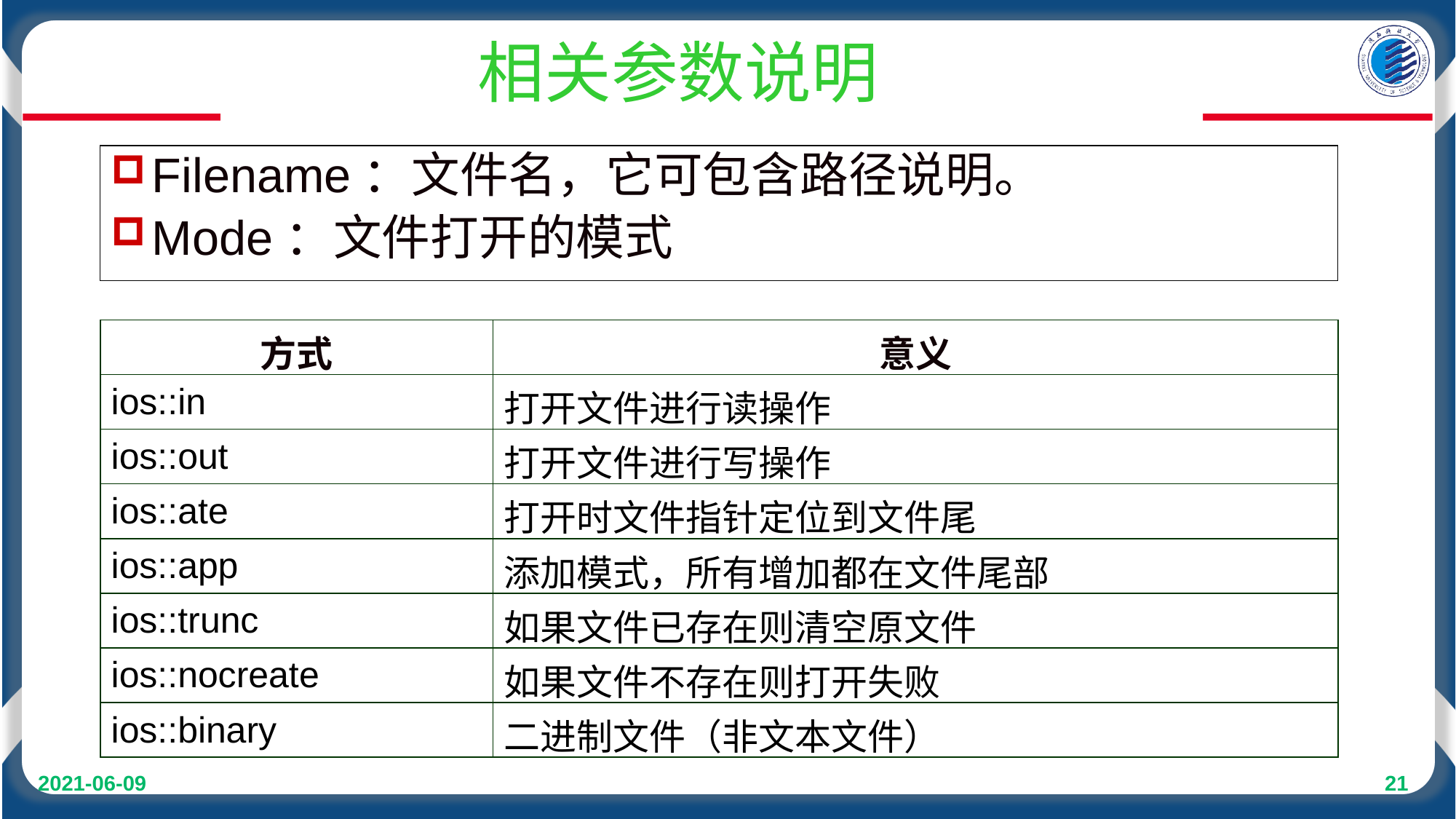

# 相关参数说明
Filename：文件名，它可包含路径说明。
Mode：文件打开的模式
| 方式 | 意义 |
| --- | --- |
| ios::in | 打开文件进行读操作 |
| ios::out | 打开文件进行写操作 |
| ios::ate | 打开时文件指针定位到文件尾 |
| ios::app | 添加模式，所有增加都在文件尾部 |
| ios::trunc | 如果文件已存在则清空原文件 |
| ios::nocreate | 如果文件不存在则打开失败 |
| ios::binary | 二进制文件（非文本文件） |
2021-06-09

21